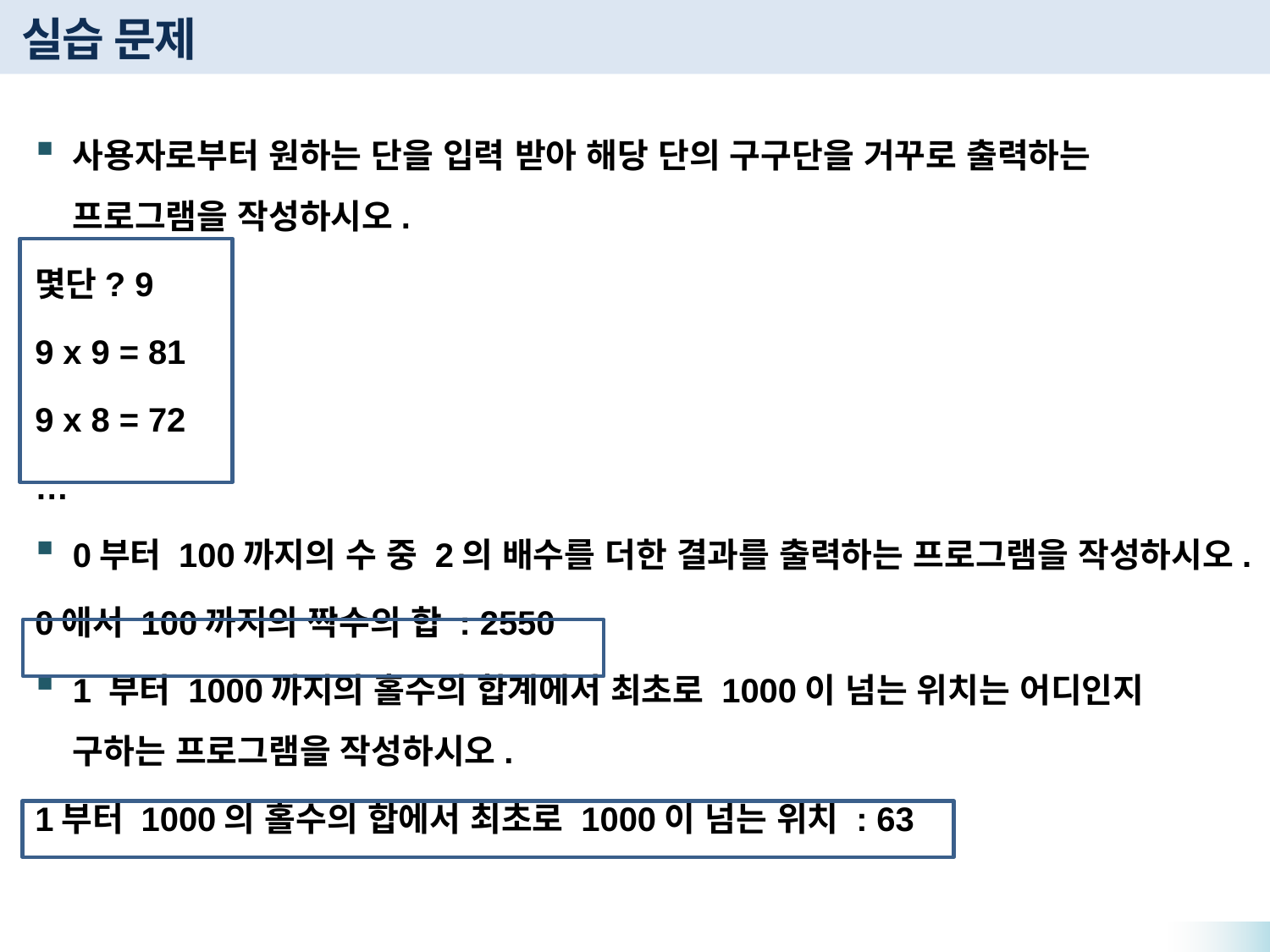

# 실습 문제
사용자로부터 원하는 단을 입력 받아 해당 단의 구구단을 거꾸로 출력하는 프로그램을 작성하시오.
몇단? 9
9 x 9 = 81
9 x 8 = 72
…
0부터 100까지의 수 중 2의 배수를 더한 결과를 출력하는 프로그램을 작성하시오.
0에서 100까지의 짝수의 합 : 2550
1 부터 1000까지의 홀수의 합계에서 최초로 1000이 넘는 위치는 어디인지 구하는 프로그램을 작성하시오.
1부터 1000의 홀수의 합에서 최초로 1000이 넘는 위치 : 63